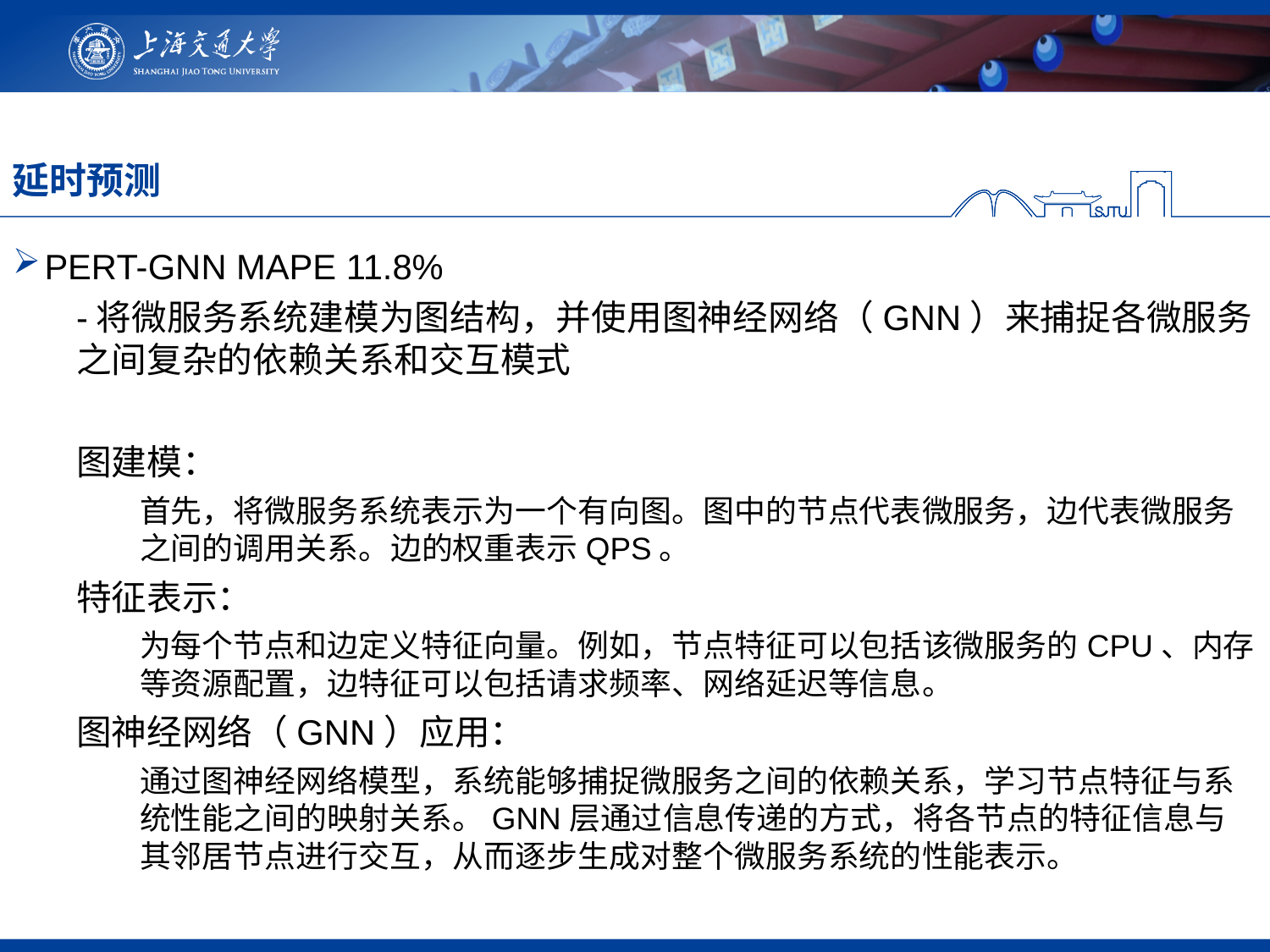

# 延时预测
PERT-GNN MAPE 11.8%
-将微服务系统建模为图结构，并使用图神经网络（GNN）来捕捉各微服务之间复杂的依赖关系和交互模式

图建模：
首先，将微服务系统表示为一个有向图。图中的节点代表微服务，边代表微服务之间的调用关系。边的权重表示QPS。
特征表示：
为每个节点和边定义特征向量。例如，节点特征可以包括该微服务的CPU、内存等资源配置，边特征可以包括请求频率、网络延迟等信息。
图神经网络（GNN）应用：
通过图神经网络模型，系统能够捕捉微服务之间的依赖关系，学习节点特征与系统性能之间的映射关系。GNN层通过信息传递的方式，将各节点的特征信息与其邻居节点进行交互，从而逐步生成对整个微服务系统的性能表示。